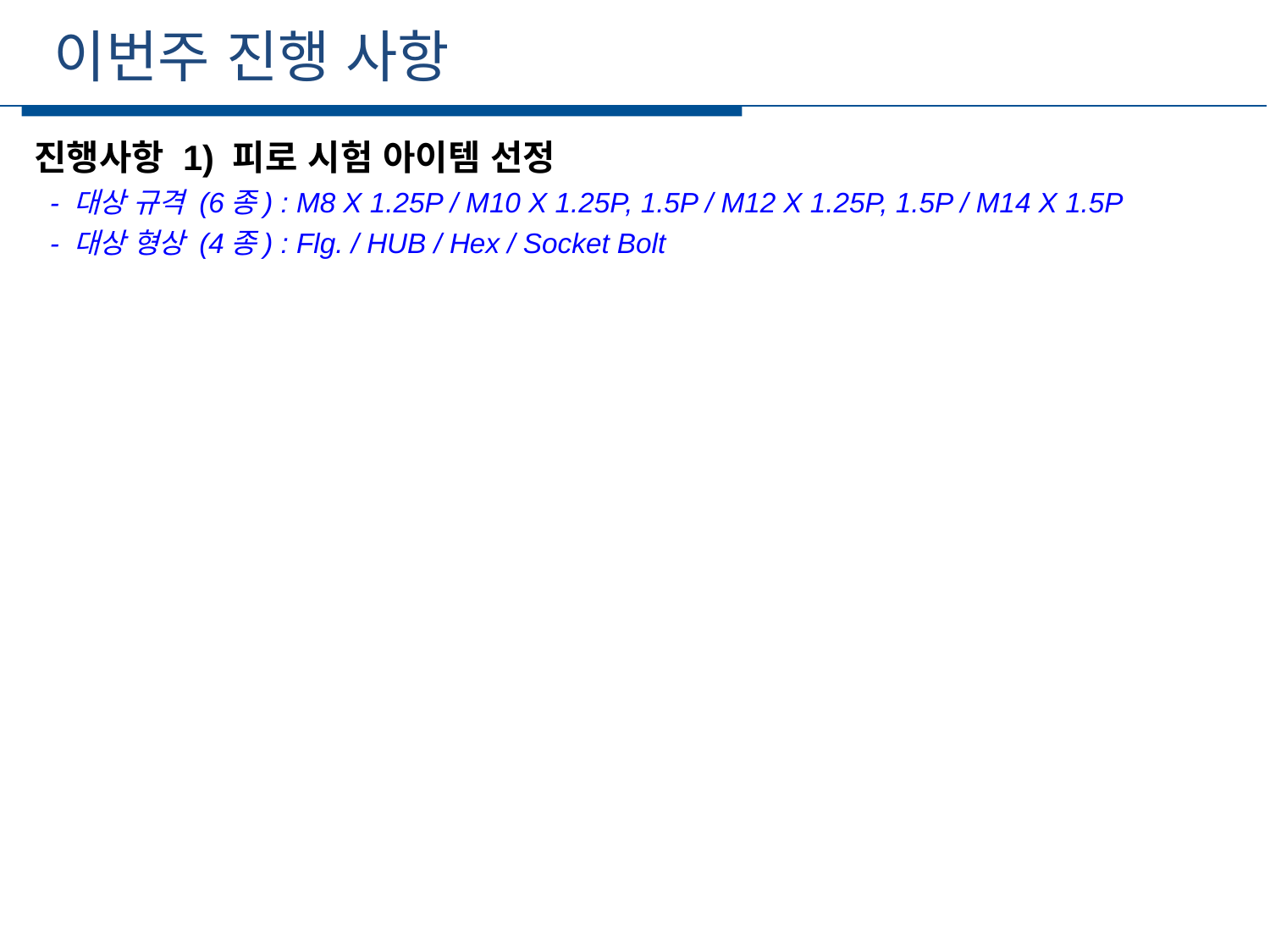

이번주 진행 사항
세부일정

진행사항 1) 피로 시험 아이템 선정
  - 대상 규격 (6종) : M8 X 1.25P / M10 X 1.25P, 1.5P / M12 X 1.25P, 1.5P / M14 X 1.5P
  - 대상 형상 (4종) : Flg. / HUB / Hex / Socket Bolt